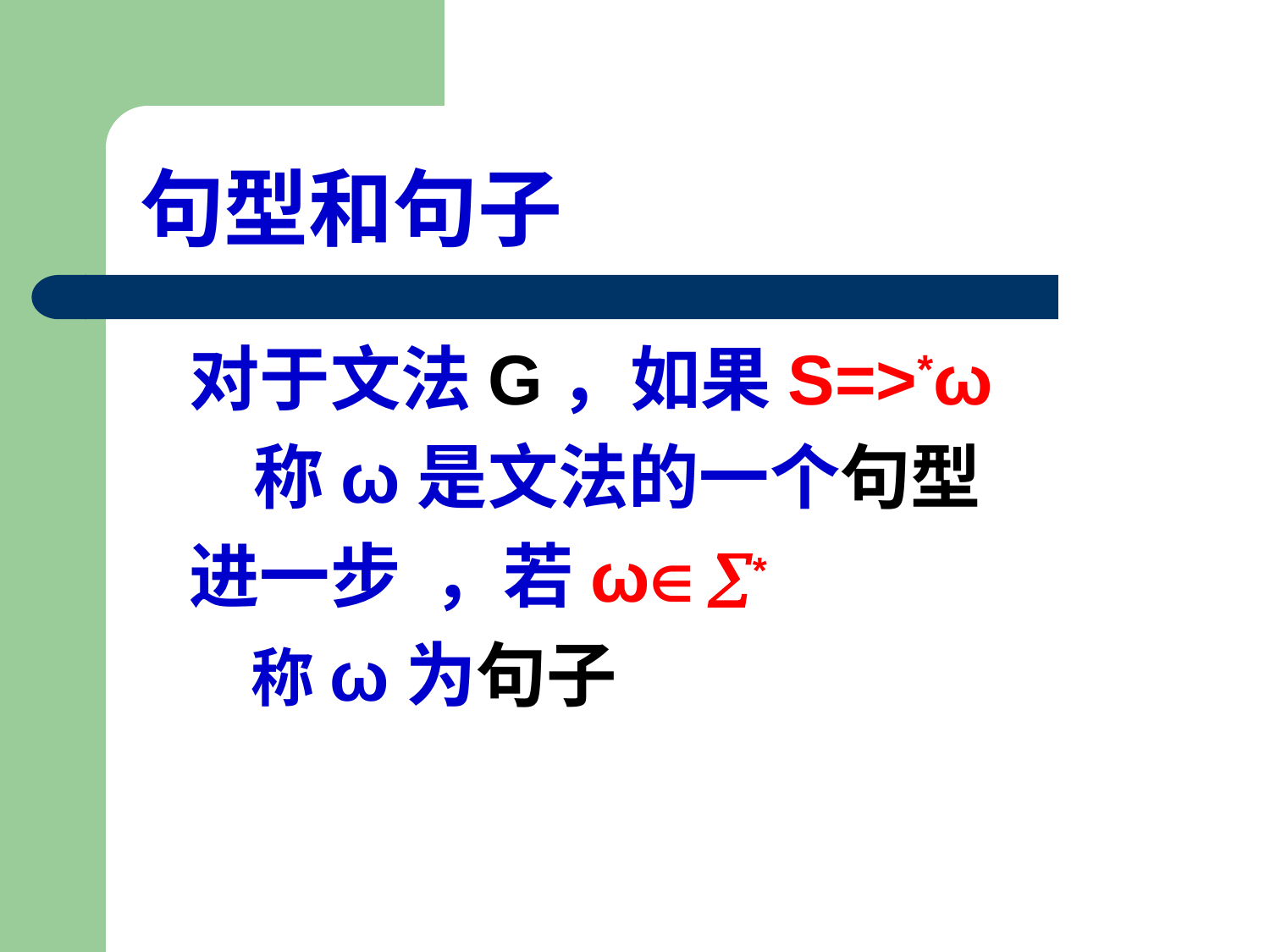

# 句型和句子
     对于文法G，如果S=>*ω
         称ω是文法的一个句型
     进一步  ，若ω∈ ∑*
          称ω为句子